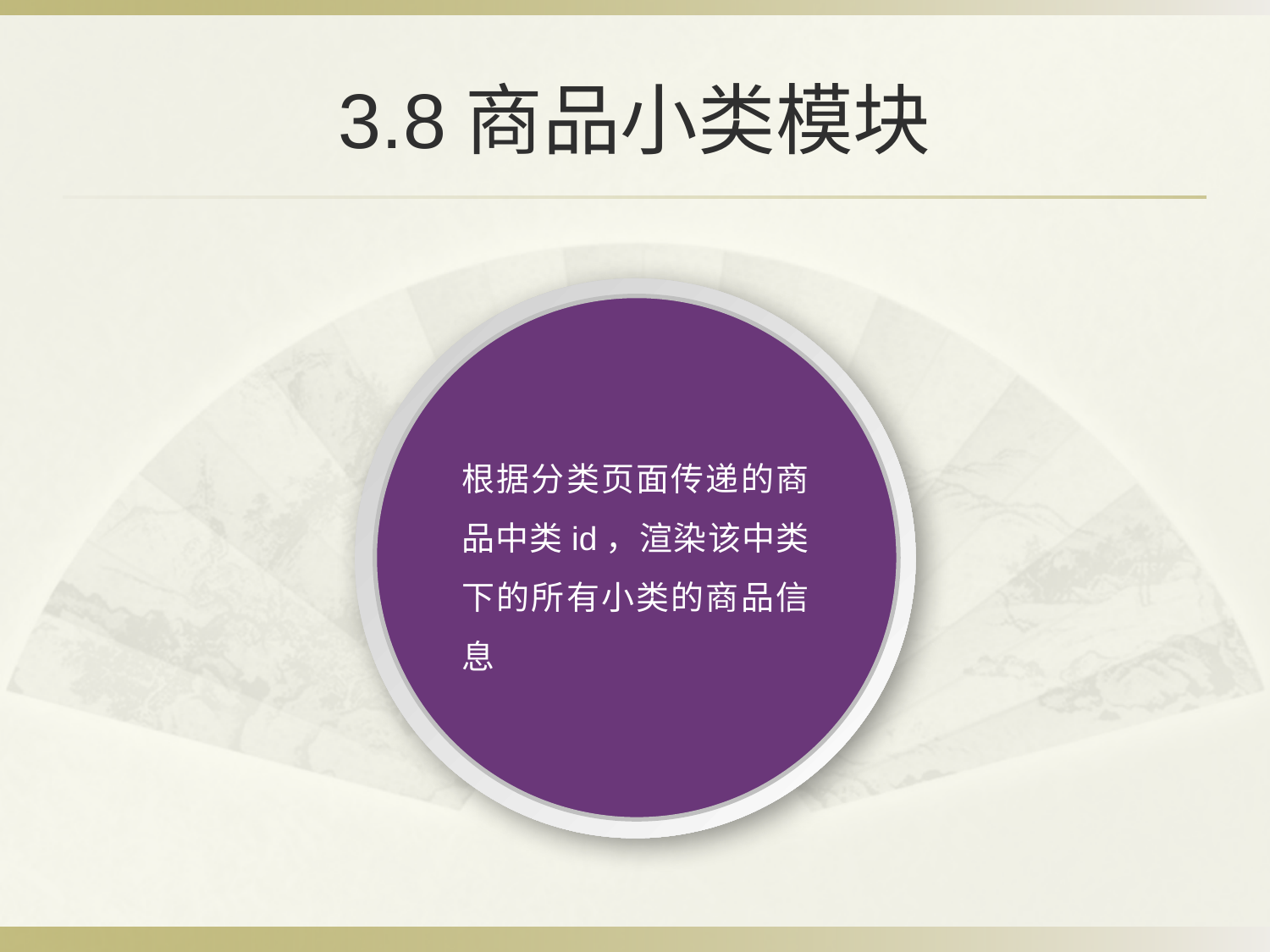

# 3.8商品小类模块

根据分类页面传递的商品中类id，渲染该中类下的所有小类的商品信息